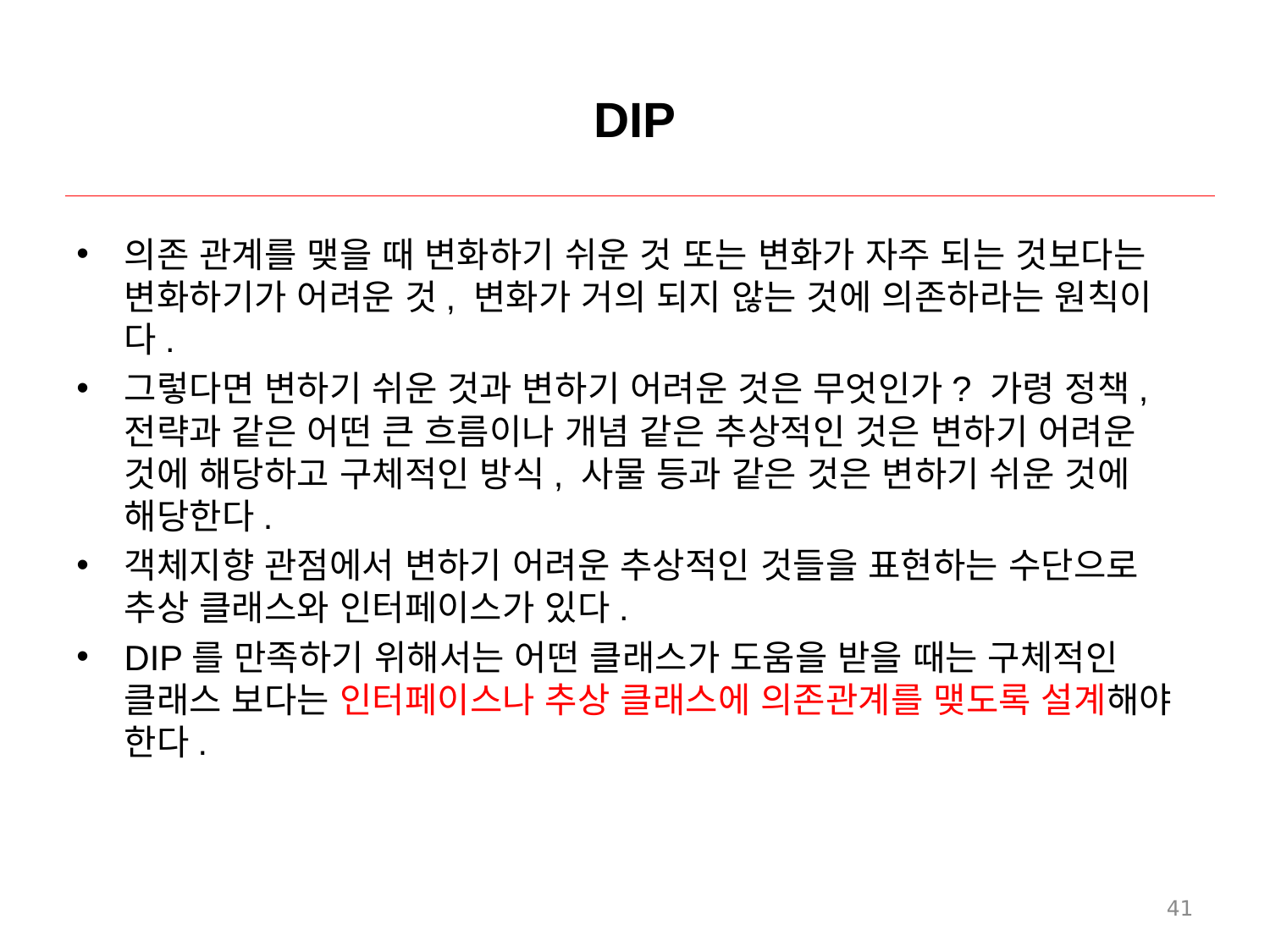

# DIP
의존 관계를 맺을 때 변화하기 쉬운 것 또는 변화가 자주 되는 것보다는 변화하기가 어려운 것, 변화가 거의 되지 않는 것에 의존하라는 원칙이다.
그렇다면 변하기 쉬운 것과 변하기 어려운 것은 무엇인가? 가령 정책, 전략과 같은 어떤 큰 흐름이나 개념 같은 추상적인 것은 변하기 어려운 것에 해당하고 구체적인 방식, 사물 등과 같은 것은 변하기 쉬운 것에 해당한다.
객체지향 관점에서 변하기 어려운 추상적인 것들을 표현하는 수단으로 추상 클래스와 인터페이스가 있다.
DIP를 만족하기 위해서는 어떤 클래스가 도움을 받을 때는 구체적인 클래스 보다는 인터페이스나 추상 클래스에 의존관계를 맺도록 설계해야 한다.

41